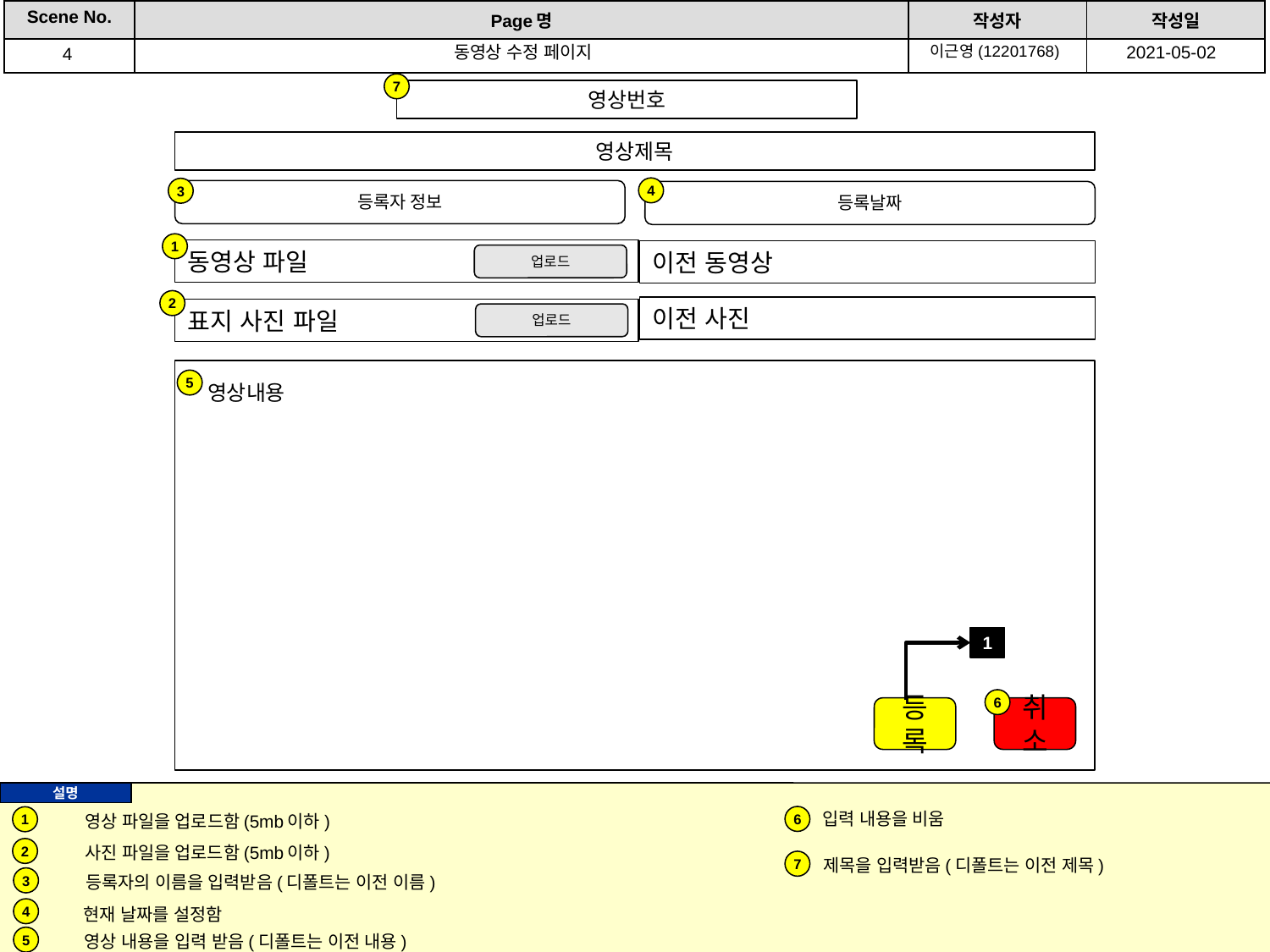

동영상 수정 페이지
이근영(12201768)
2021-05-02
4
7
영상번호
영상제목
4
3

등록자 정보
등록날짜
1
동영상 파일
이전 동영상
업로드
2
이전 사진
표지 사진 파일
업로드

5
영상내용
1
6
취소
등록
입력 내용을 비움
영상 파일을 업로드함(5mb이하)
6
1
사진 파일을 업로드함(5mb이하)
2
제목을 입력받음(디폴트는 이전 제목)
7
등록자의 이름을 입력받음(디폴트는 이전 이름)
3
현재 날짜를 설정함
4
영상 내용을 입력 받음(디폴트는 이전 내용)
5